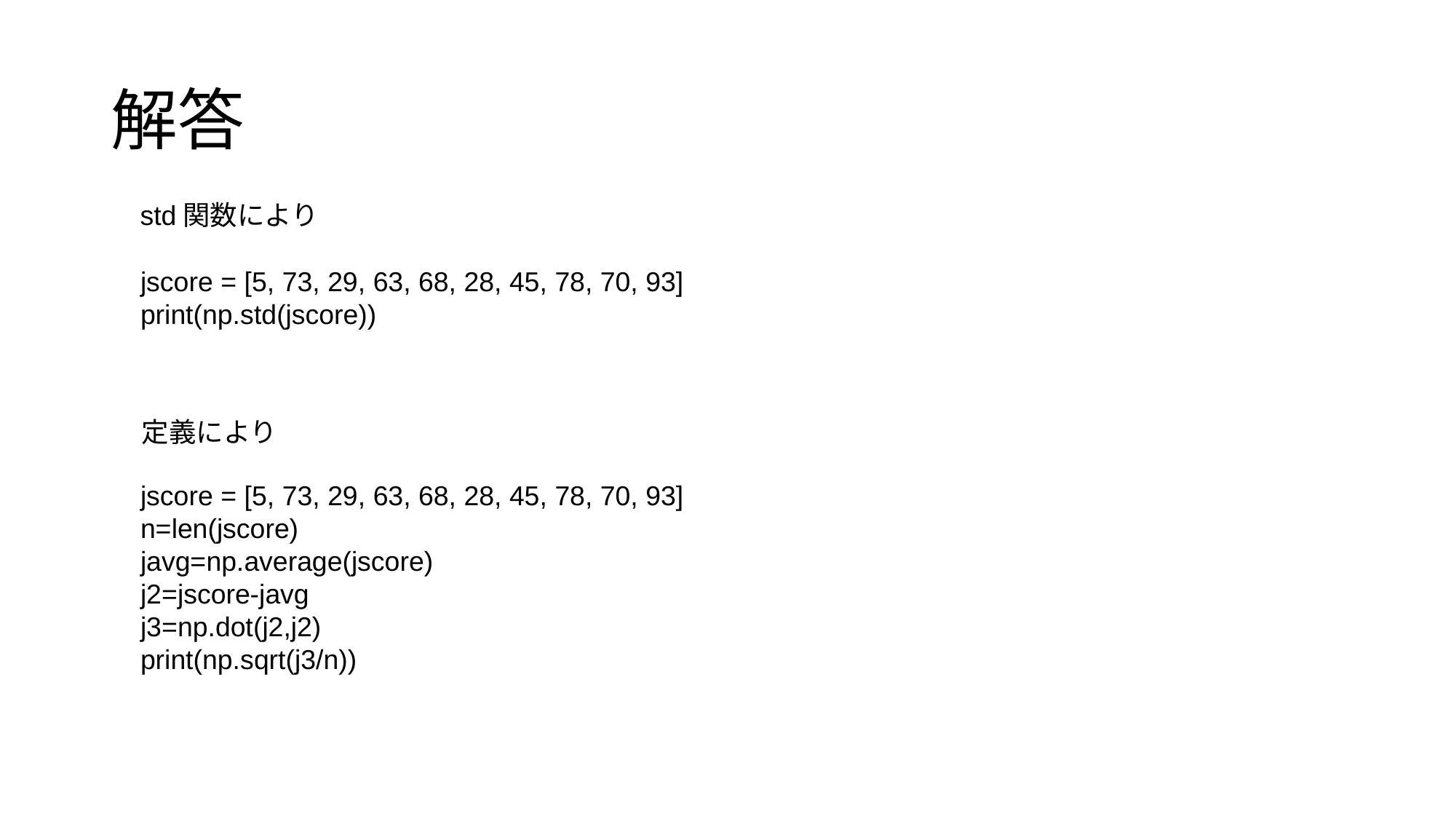

# 解答
std関数により
jscore = [5, 73, 29, 63, 68, 28, 45, 78, 70, 93]
print(np.std(jscore))
定義により
jscore = [5, 73, 29, 63, 68, 28, 45, 78, 70, 93]
n=len(jscore)
javg=np.average(jscore)
j2=jscore-javg
j3=np.dot(j2,j2)
print(np.sqrt(j3/n))